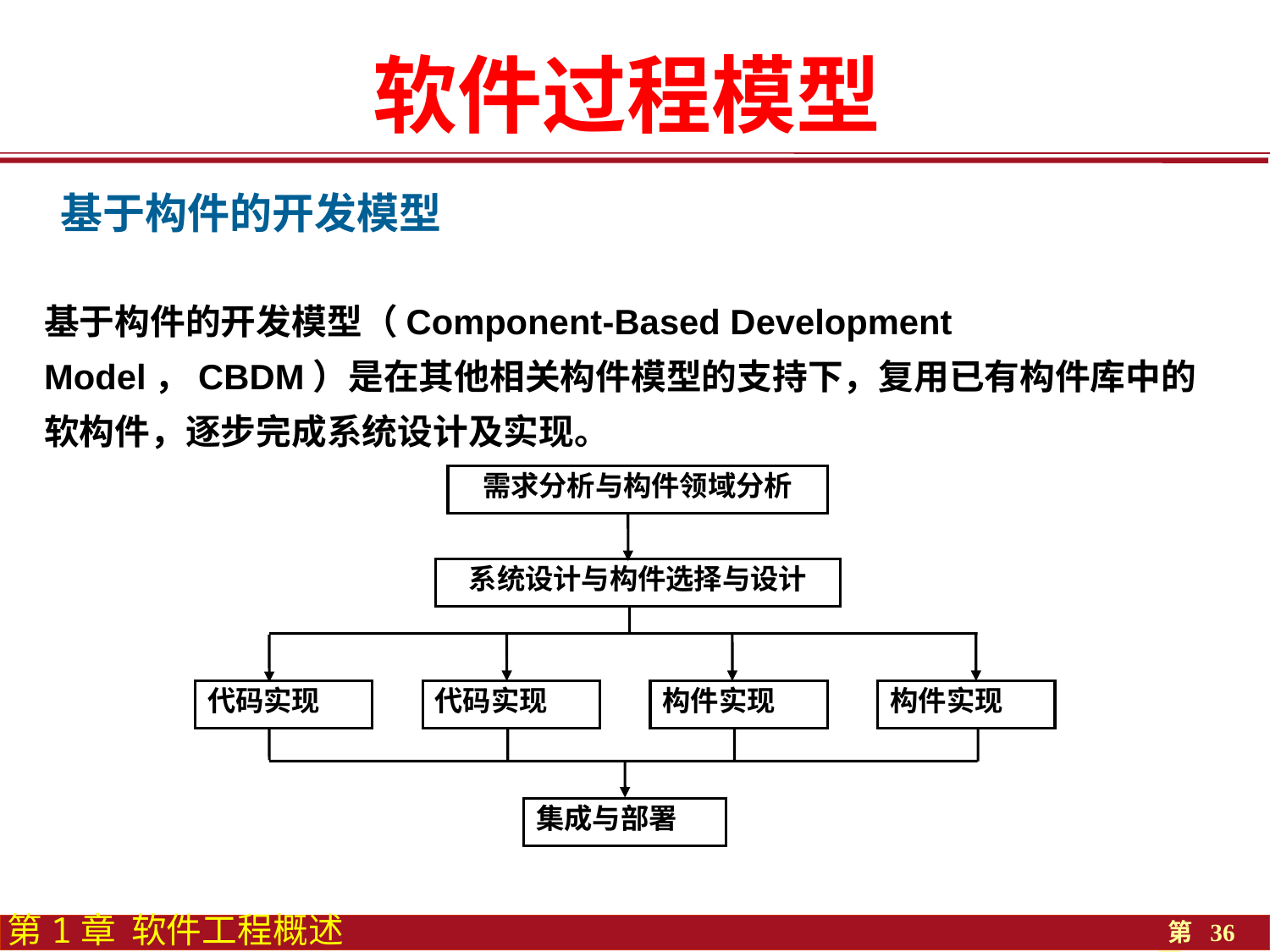

软件过程模型
基于构件的开发模型
基于构件的开发模型（Component-Based Development Model，CBDM）是在其他相关构件模型的支持下，复用已有构件库中的软构件，逐步完成系统设计及实现。
需求分析与构件领域分析

系统设计与构件选择与设计

代码实现
代码实现
构件实现
构件实现

集成与部署